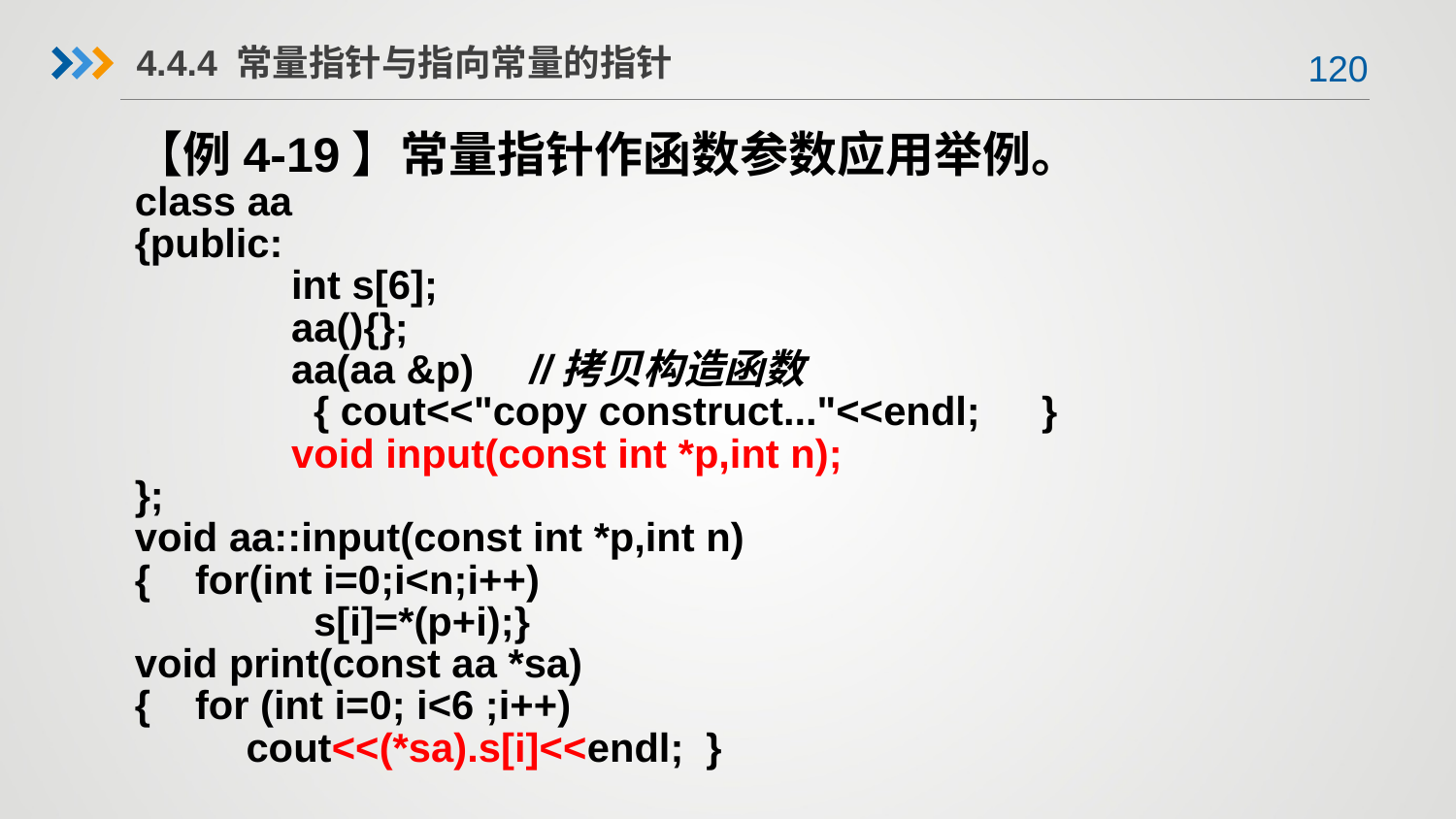

4.4.4 常量指针与指向常量的指针
【例4-19】常量指针作函数参数应用举例。
class aa
{public:
	 int s[6];
	 aa(){};
	 aa(aa &p)     //拷贝构造函数
	   { cout<<"copy construct..."<<endl;	   }
	 void input(const int *p,int n);
};
void aa::input(const int *p,int n)
{    for(int i=0;i<n;i++)
	   s[i]=*(p+i);}
void print(const aa *sa)
{    for (int i=0; i<6 ;i++)
          cout<<(*sa).s[i]<<endl;  }